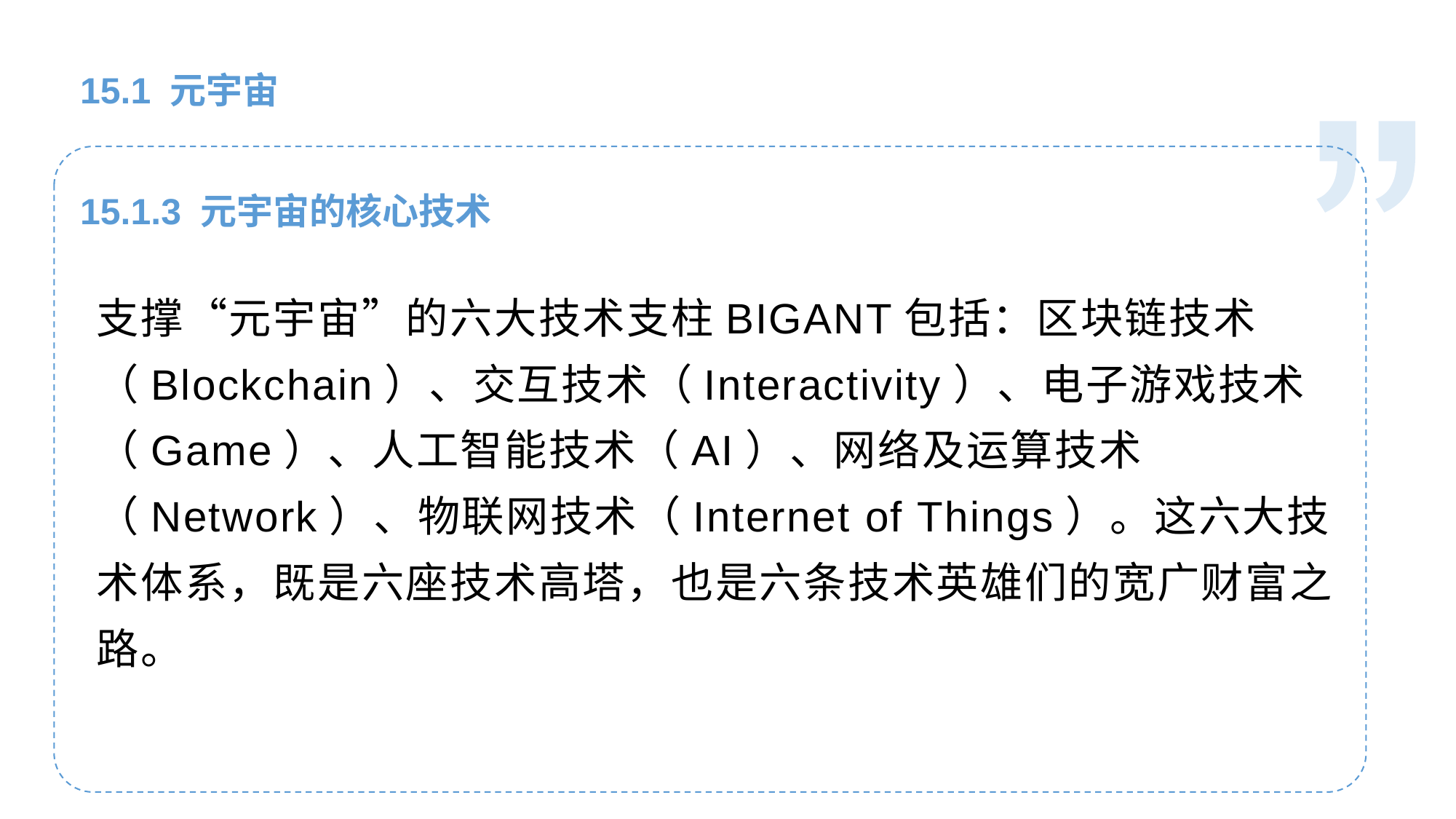

人工智能基础
15.1 元宇宙

15.1.3 元宇宙的核心技术
支撑“元宇宙”的六大技术支柱BIGANT包括：区块链技术（Blockchain）、交互技术（Interactivity）、电子游戏技术（Game）、人工智能技术（AI）、网络及运算技术（Network）、物联网技术（Internet of Things）。这六大技术体系，既是六座技术高塔，也是六条技术英雄们的宽广财富之路。